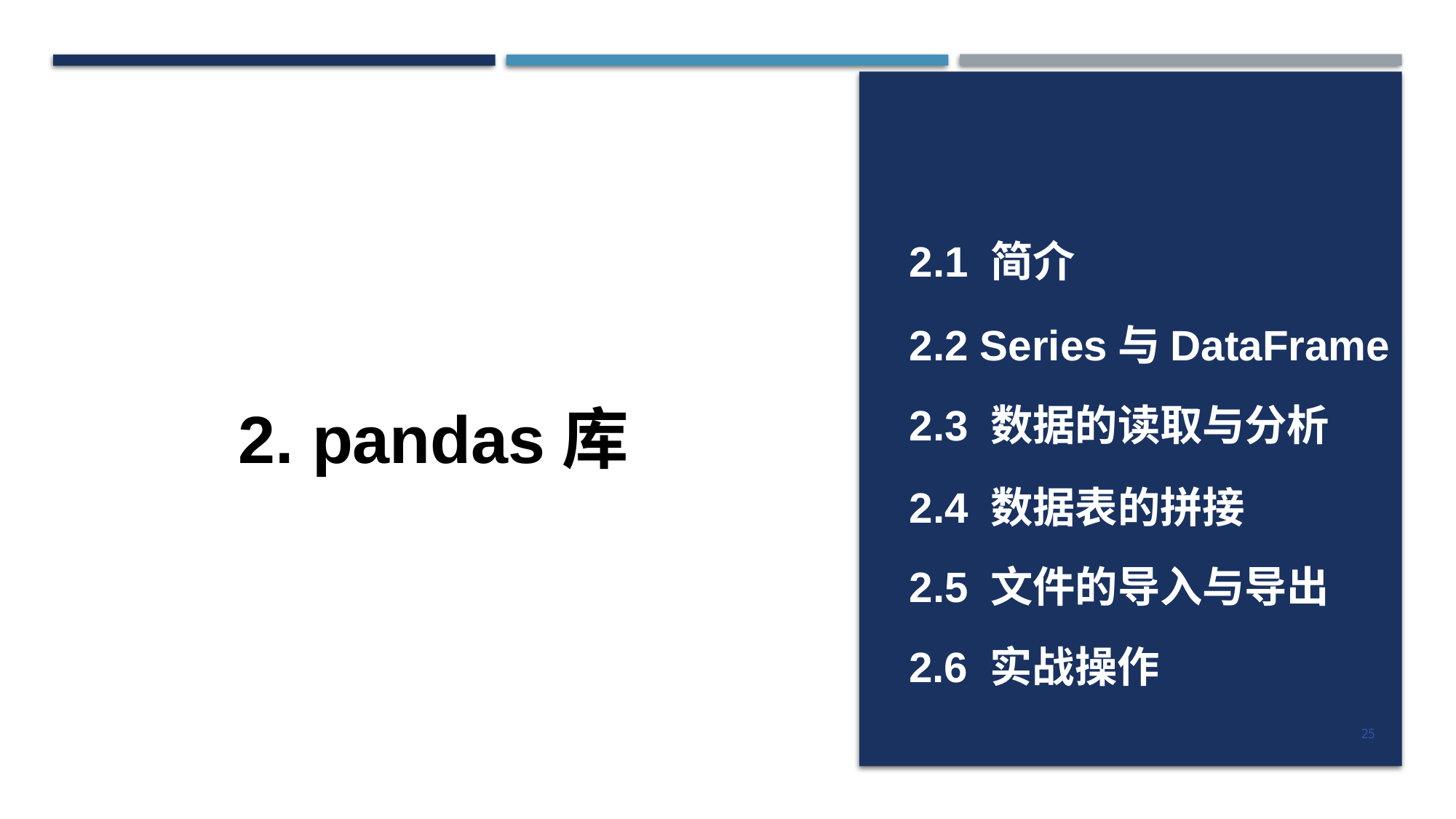

2.1 简介
2.2 Series与DataFrame
2.3 数据的读取与分析
2. pandas库
2.4 数据表的拼接
2.5 文件的导入与导出
2.6 实战操作
25